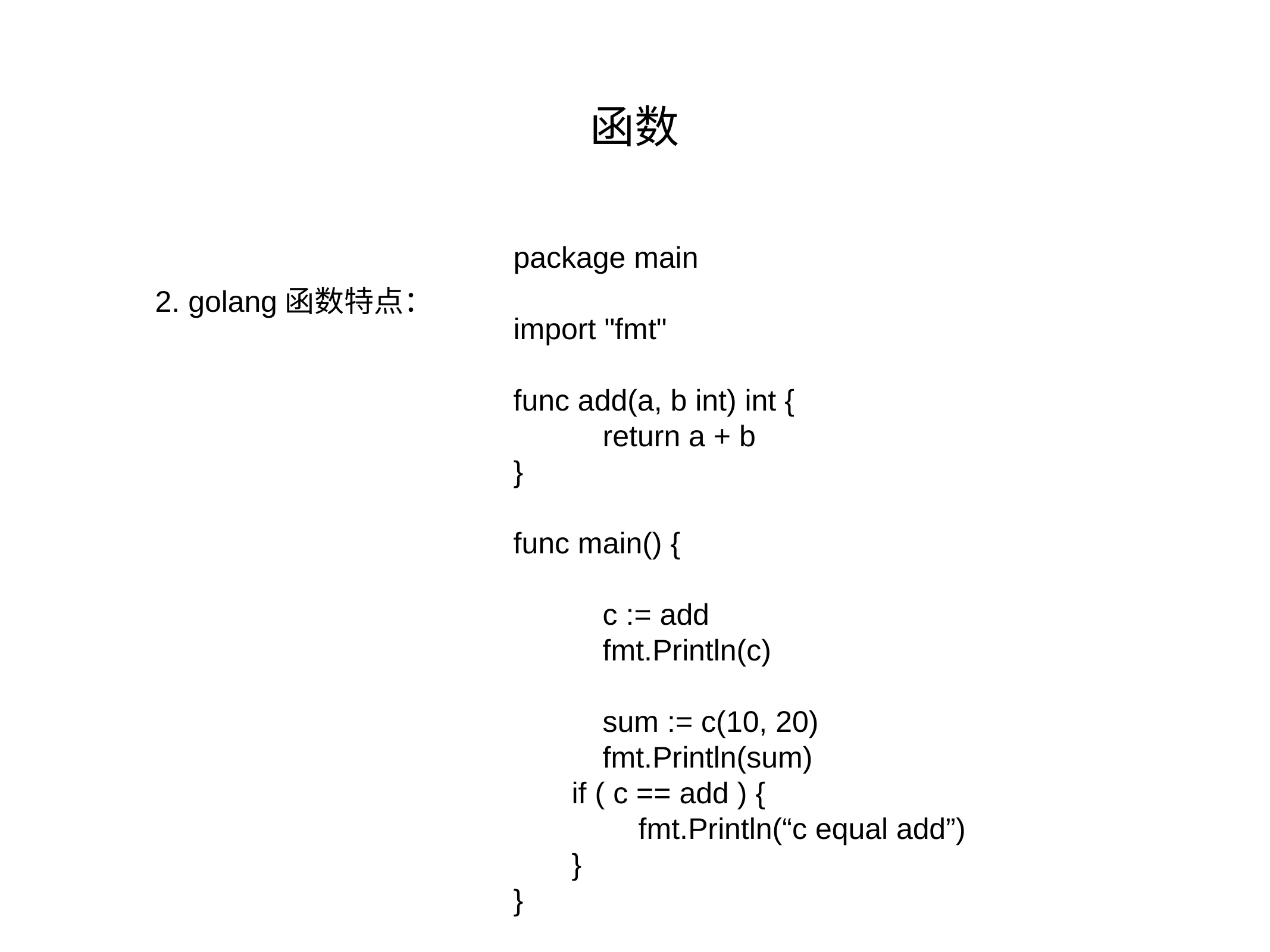

函数
package main

import "fmt"

func add(a, b int) int {
	return a + b
}

func main() {

	c := add
	fmt.Println(c)

	sum := c(10, 20)
	fmt.Println(sum)
       if ( c == add ) {
               fmt.Println(“c equal add”)
       }
}
2. golang函数特点：